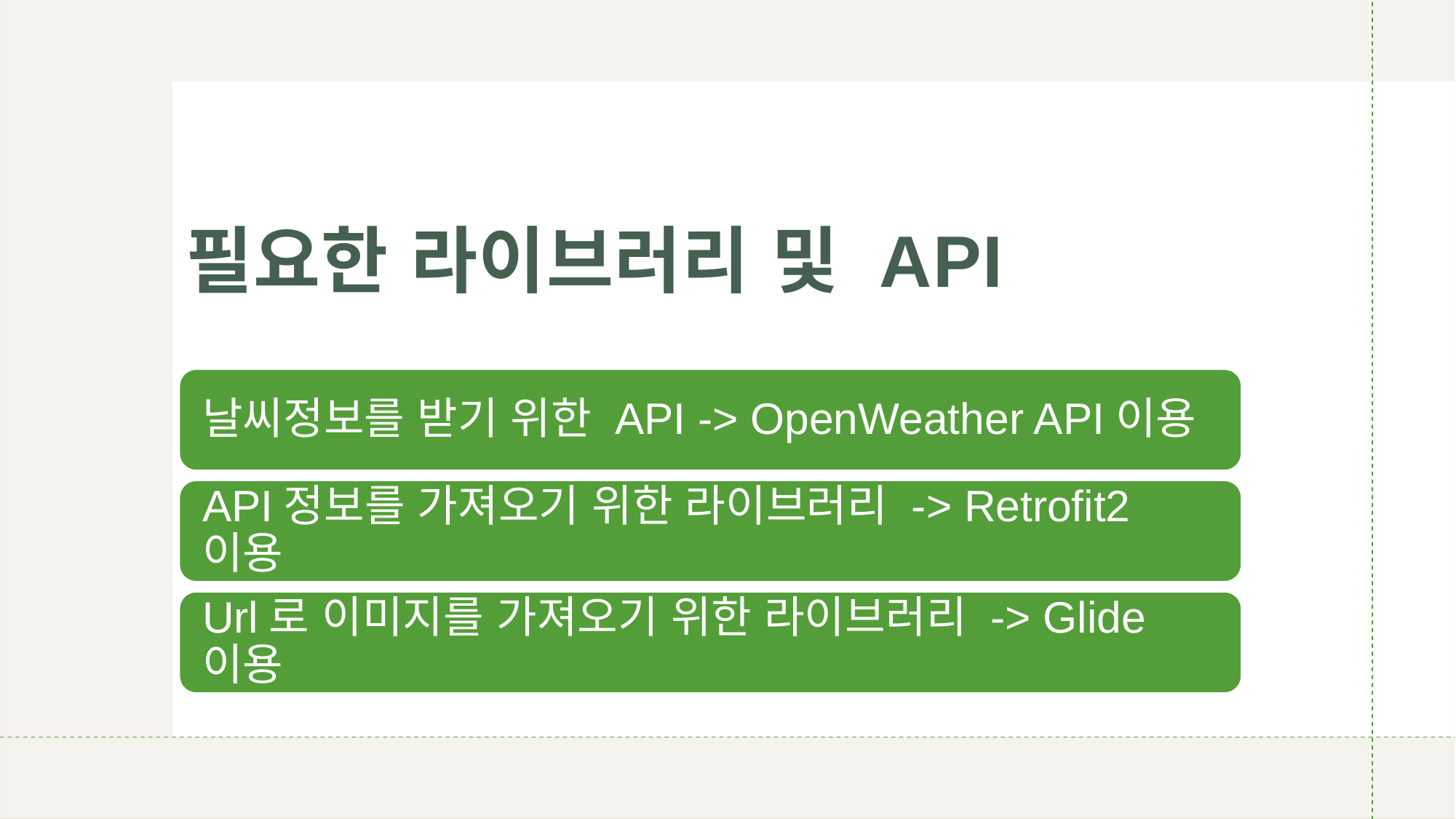

# 필요한 라이브러리 및 API

날씨정보를 받기 위한 API -> OpenWeather API이용
API정보를 가져오기 위한 라이브러리 -> Retrofit2 이용
Url로 이미지를 가져오기 위한 라이브러리 -> Glide 이용